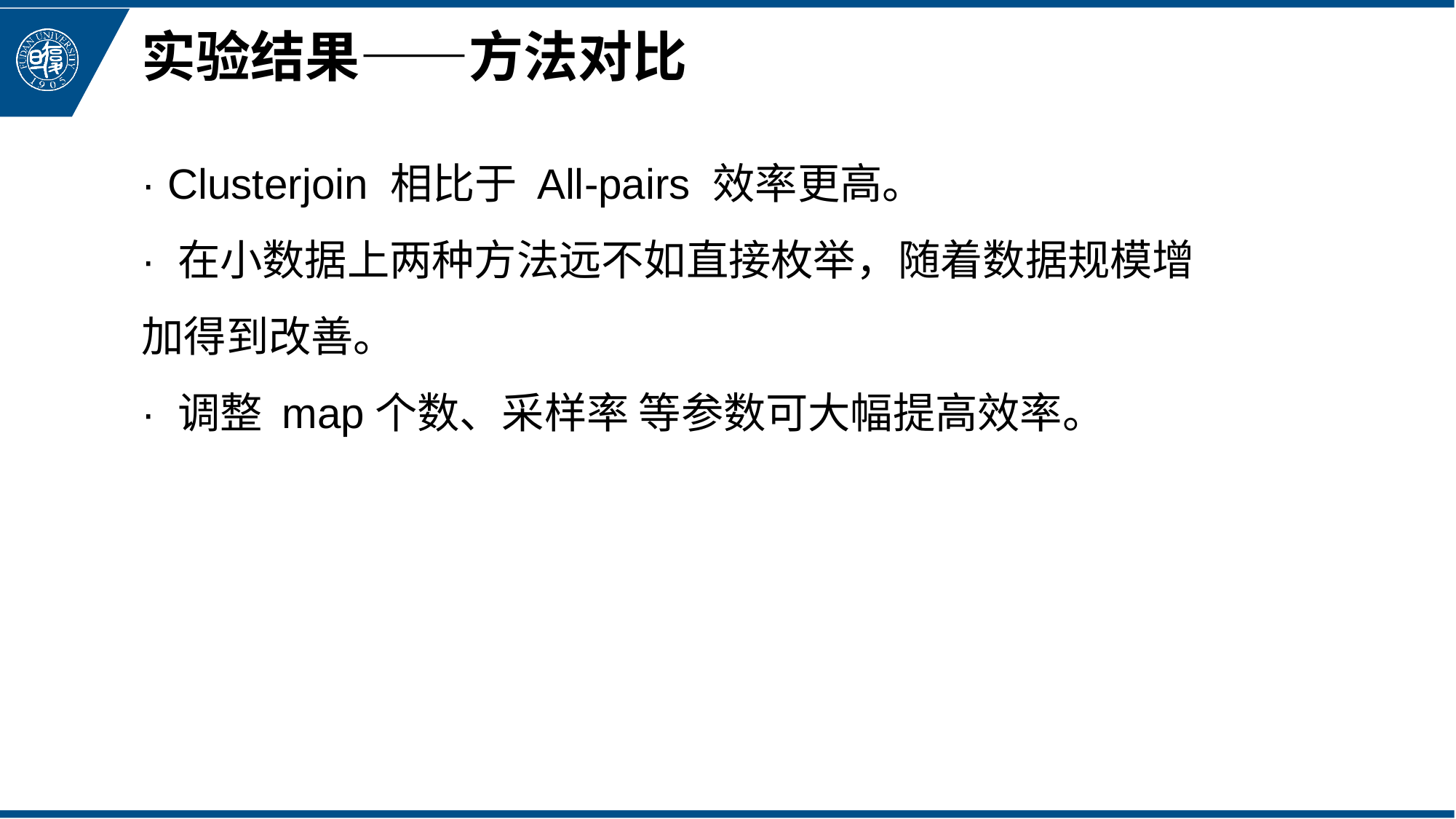

实验结果——方法对比

· Clusterjoin 相比于 All-pairs 效率更高。
· 在小数据上两种方法远不如直接枚举，随着数据规模增加得到改善。
· 调整 map个数、采样率 等参数可大幅提高效率。